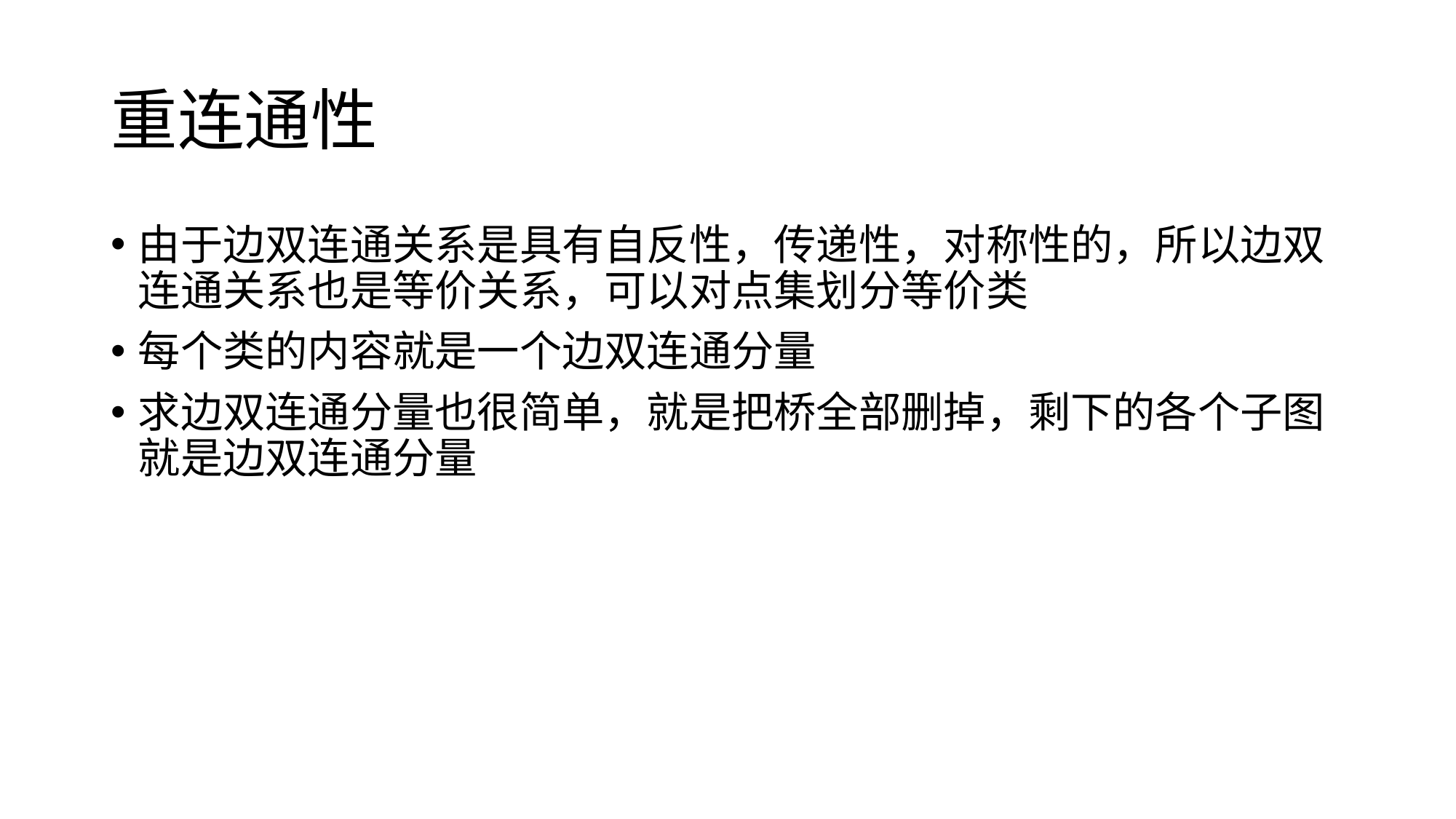

# 重连通性
由于边双连通关系是具有自反性，传递性，对称性的，所以边双连通关系也是等价关系，可以对点集划分等价类
每个类的内容就是一个边双连通分量
求边双连通分量也很简单，就是把桥全部删掉，剩下的各个子图就是边双连通分量